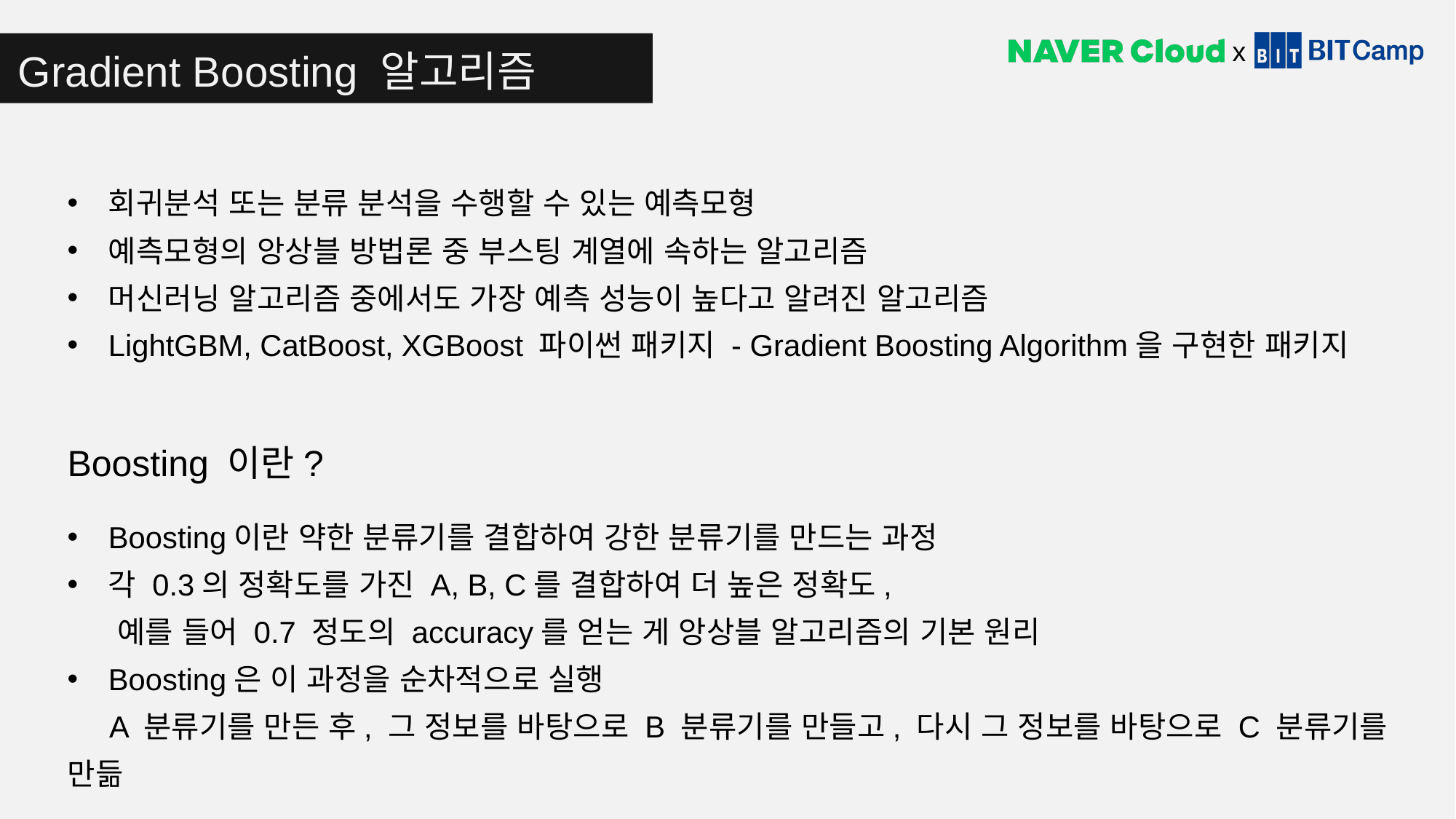

Gradient Boosting 알고리즘
회귀분석 또는 분류 분석을 수행할 수 있는 예측모형
예측모형의 앙상블 방법론 중 부스팅 계열에 속하는 알고리즘
머신러닝 알고리즘 중에서도 가장 예측 성능이 높다고 알려진 알고리즘
LightGBM, CatBoost, XGBoost 파이썬 패키지 - Gradient Boosting Algorithm을 구현한 패키지
Boosting 이란?
Boosting이란 약한 분류기를 결합하여 강한 분류기를 만드는 과정
각 0.3의 정확도를 가진 A, B, C를 결합하여 더 높은 정확도,
     예를 들어 0.7 정도의 accuracy를 얻는 게 앙상블 알고리즘의 기본 원리
Boosting은 이 과정을 순차적으로 실행
     A 분류기를 만든 후, 그 정보를 바탕으로 B 분류기를 만들고, 다시 그 정보를 바탕으로 C 분류기를 만듦